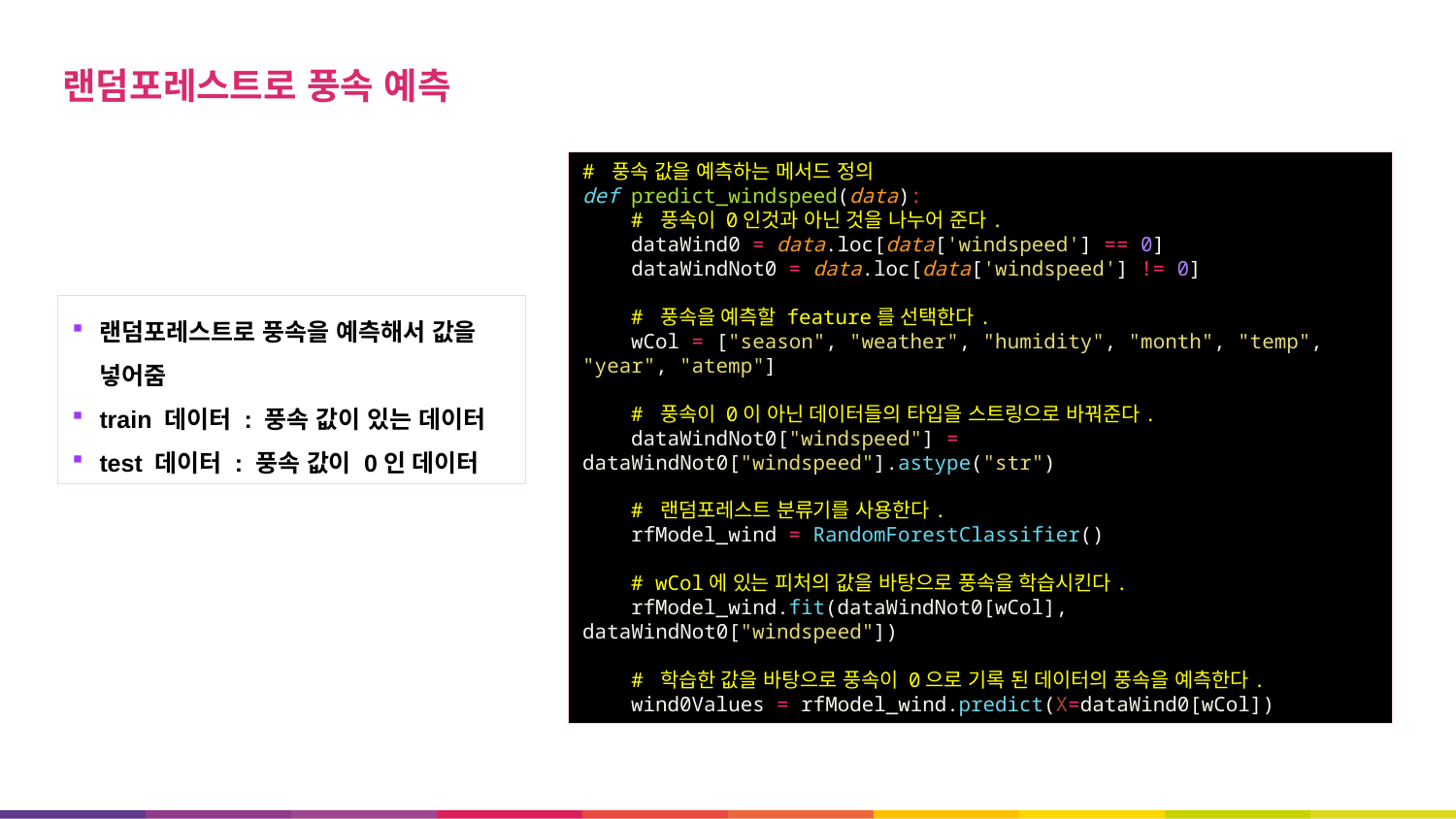

랜덤포레스트로 풍속 예측
# 풍속 값을 예측하는 메서드 정의 def predict_windspeed(data): # 풍속이 0인것과 아닌 것을 나누어 준다. dataWind0 = data.loc[data['windspeed'] == 0] dataWindNot0 = data.loc[data['windspeed'] != 0] # 풍속을 예측할 feature를 선택한다. wCol = ["season", "weather", "humidity", "month", "temp", "year", "atemp"] # 풍속이 0이 아닌 데이터들의 타입을 스트링으로 바꿔준다. dataWindNot0["windspeed"] = dataWindNot0["windspeed"].astype("str") # 랜덤포레스트 분류기를 사용한다. rfModel_wind = RandomForestClassifier() # wCol에 있는 피처의 값을 바탕으로 풍속을 학습시킨다. rfModel_wind.fit(dataWindNot0[wCol], dataWindNot0["windspeed"]) # 학습한 값을 바탕으로 풍속이 0으로 기록 된 데이터의 풍속을 예측한다. wind0Values = rfModel_wind.predict(X=dataWind0[wCol])

랜덤포레스트로 풍속을 예측해서 값을 넣어줌
train 데이터 : 풍속 값이 있는 데이터
test 데이터 : 풍속 값이 0인 데이터